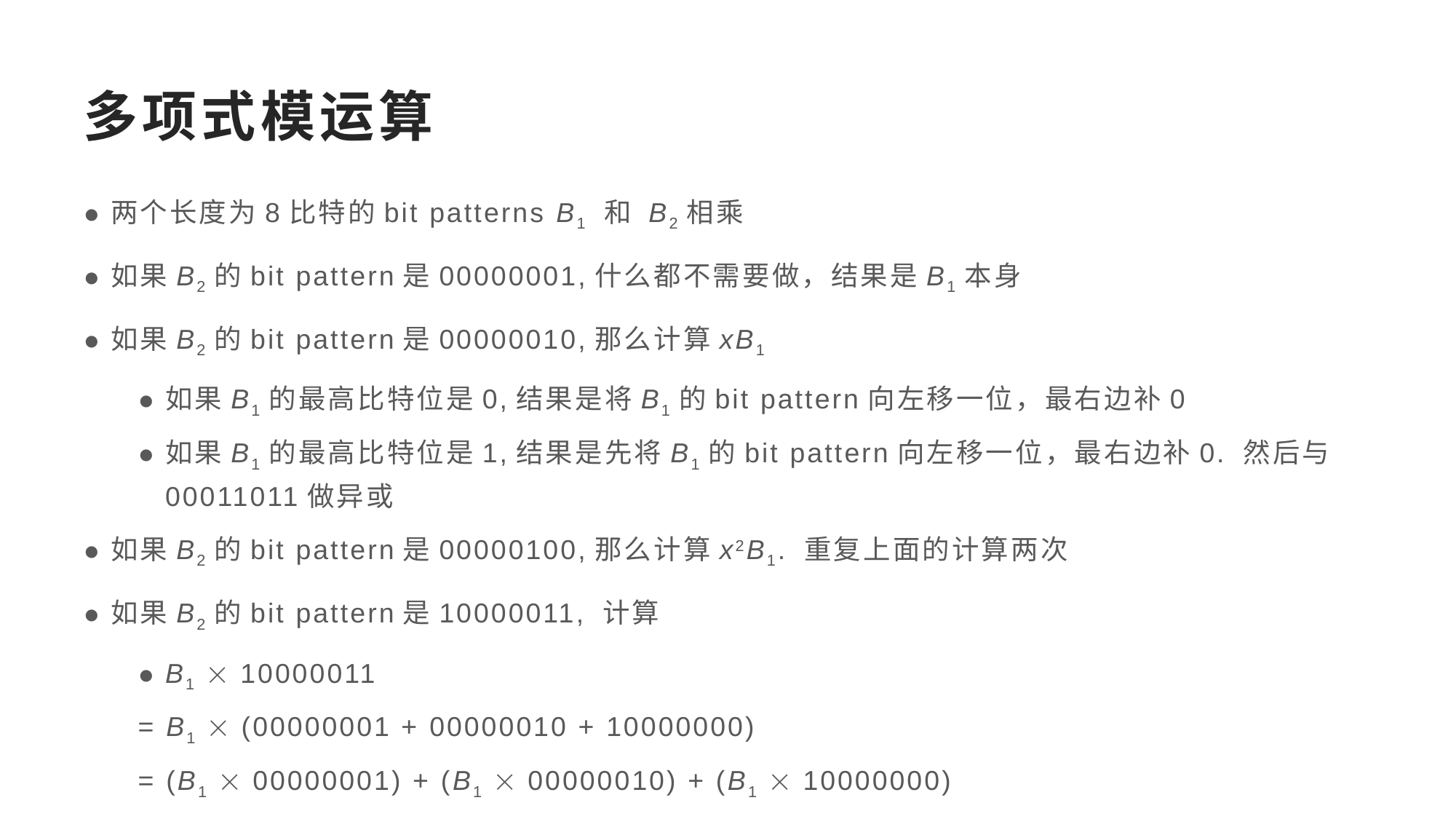

# 多项式模运算
两个长度为8比特的bit patterns B1 和 B2相乘
如果B2的bit pattern是00000001,什么都不需要做，结果是B1本身
如果B2的bit pattern是00000010,那么计算xB1
如果B1的最高比特位是0,结果是将B1的bit pattern向左移一位，最右边补0
如果B1的最高比特位是1,结果是先将B1的bit pattern向左移一位，最右边补0. 然后与 00011011做异或
如果B2的bit pattern是00000100,那么计算x2B1. 重复上面的计算两次
如果B2的bit pattern是10000011, 计算
B1 × 10000011
= B1 × (00000001 + 00000010 + 10000000)
= (B1 × 00000001) + (B1 × 00000010) + (B1 × 10000000)
= (B1 × 00000001) ⊕ (B1 × 00000010) ⊕ (B1 × 10000000)